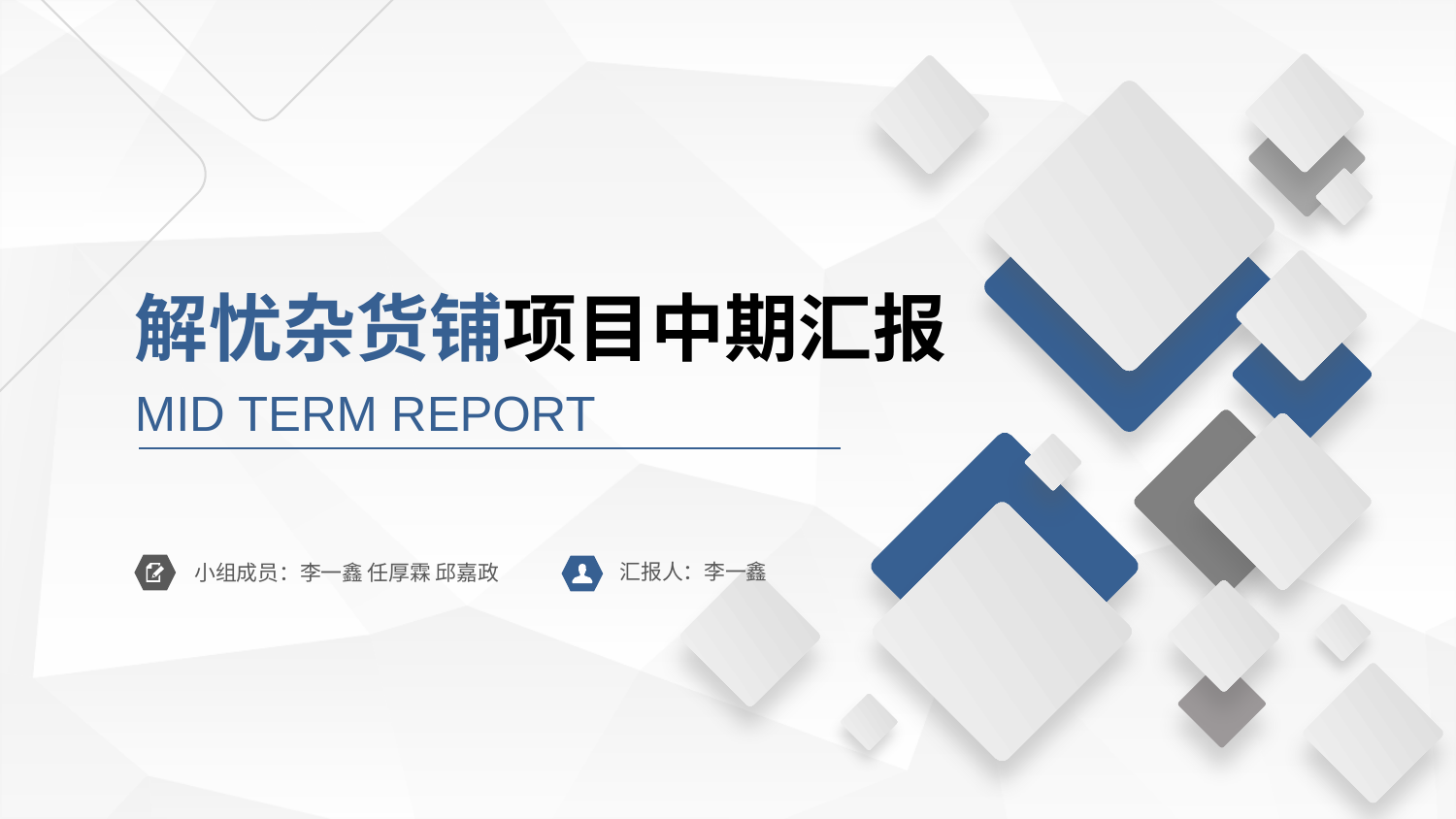

解忧杂货铺项目中期汇报

MID TERM REPORT

汇报人：李一鑫
小组成员：李一鑫 任厚霖 邱嘉政